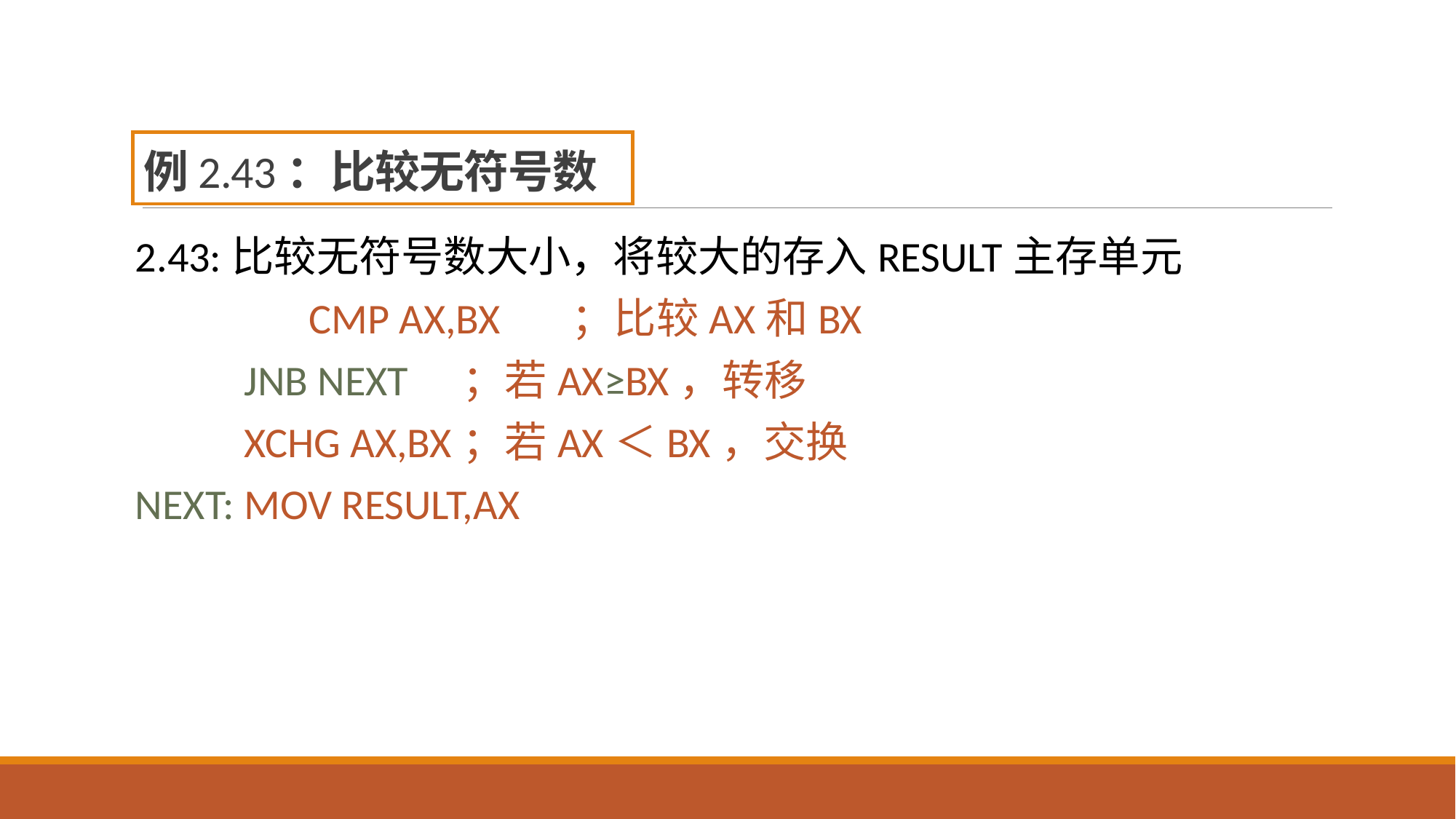

# 例2.43：比较无符号数
2.43:比较无符号数大小，将较大的存入RESULT主存单元
                  CMP AX,BX	；比较AX和BX
	JNB NEXT	；若AX≥BX，转移
	XCHG AX,BX	；若AX＜BX，交换
NEXT:	MOV RESULT,AX